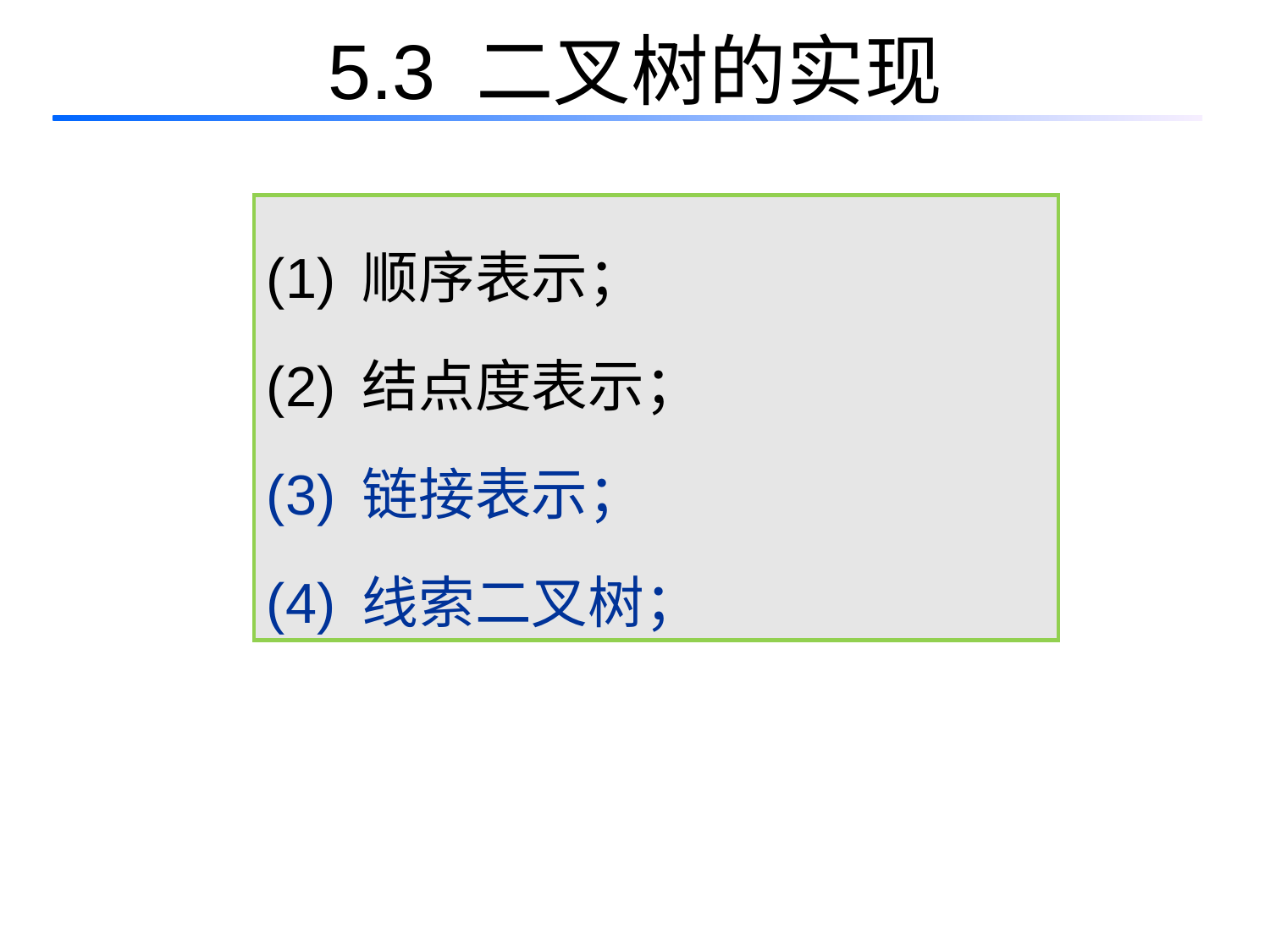

# 5.3 二叉树的实现

 顺序表示；
 结点度表示；
 链接表示；
 线索二叉树；